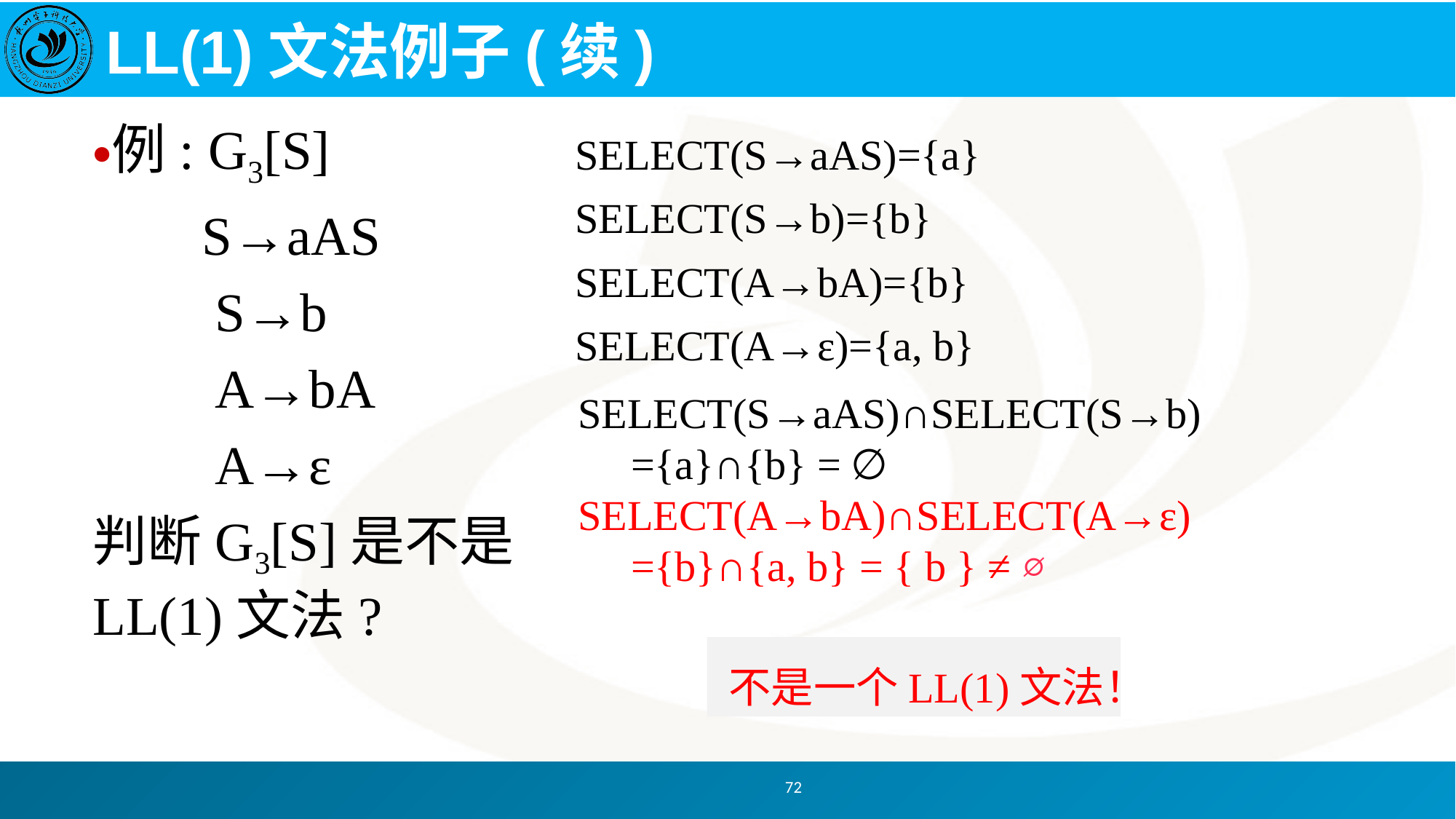

# LL(1)文法例子(续)
例: G3[S]
        S→aAS
　　S→b
　　A→bA
　　A→ε
判断G3[S]是不是LL(1)文法?
SELECT(S→aAS)={a}
SELECT(S→b)={b}
SELECT(A→bA)={b}
SELECT(A→ε)={a, b}
SELECT(S→aAS)∩SELECT(S→b)
     ={a}∩{b} = ∅ SELECT(A→bA)∩SELECT(A→ε)
     ={b}∩{a, b} = { b } ≠ ∅
不是一个LL(1)文法！
72